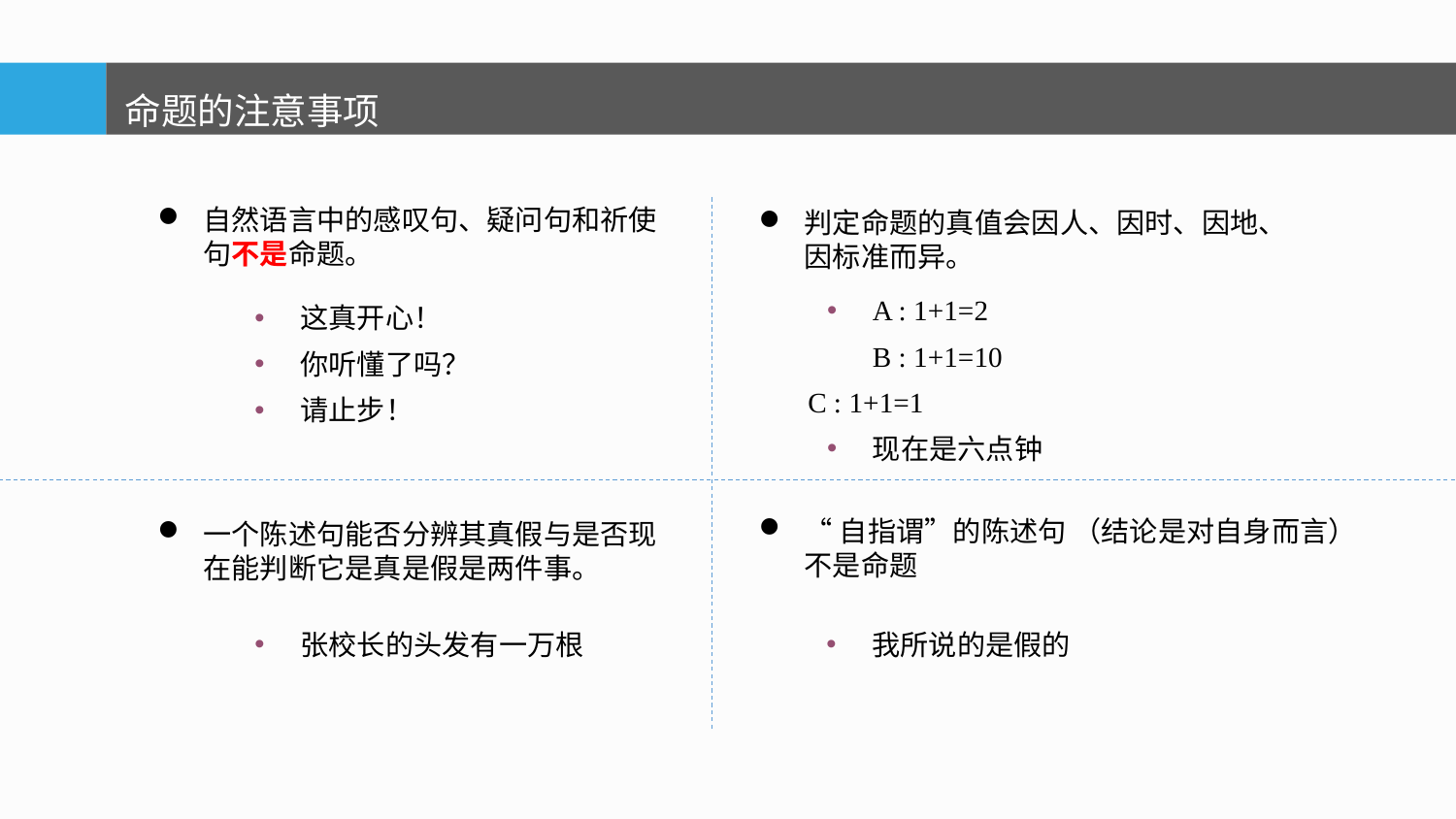

命题的注意事项

自然语言中的感叹句、疑问句和祈使句不是命题。
判定命题的真值会因人、因时、因地、因标准而异。
A : 1+1=2
  	B : 1+1=10
     C : 1+1=1
现在是六点钟
这真开心！
你听懂了吗？
请止步！
“自指谓”的陈述句 （结论是对自身而言）不是命题
一个陈述句能否分辨其真假与是否现在能判断它是真是假是两件事。
张校长的头发有一万根
我所说的是假的